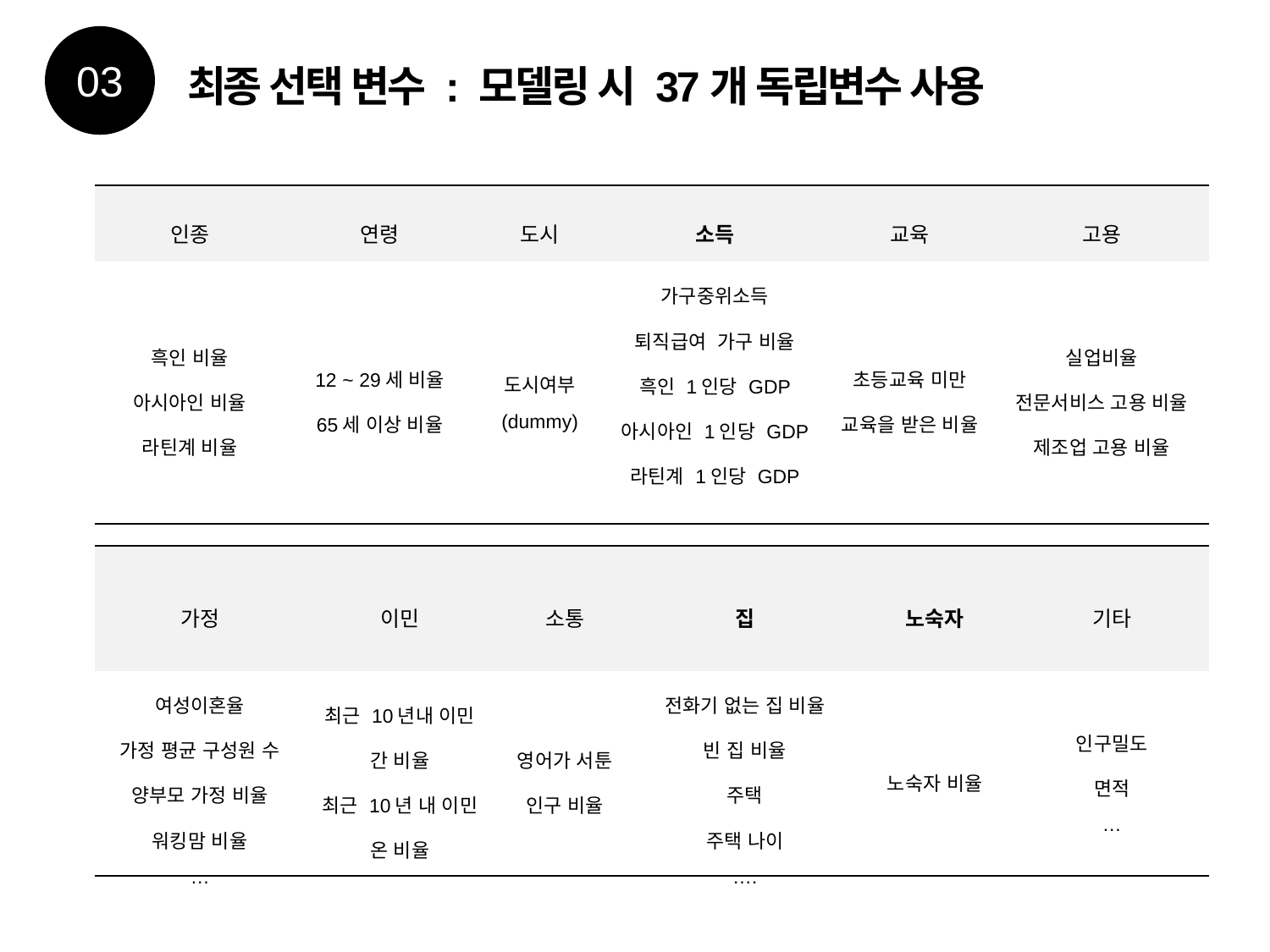

03
최종 선택 변수 : 모델링 시 37개 독립변수 사용
03
| 인종 | 연령 | 도시 | 소득 | 교육 | 고용 |
| --- | --- | --- | --- | --- | --- |
| 흑인 비율 아시아인 비율 라틴계 비율 | 12 ~ 29세 비율 65세 이상 비율 | 도시여부 (dummy) | 가구중위소득 퇴직급여 가구 비율 흑인 1인당 GDP 아시아인 1인당 GDP 라틴계 1인당 GDP | 초등교육 미만 교육을 받은 비율 | 실업비율 전문서비스 고용 비율 제조업 고용 비율 |
| 가정 | 이민 | 소통 | 집 | 노숙자 | 기타 |
| --- | --- | --- | --- | --- | --- |
| 여성이혼율 가정 평균 구성원 수 양부모 가정 비율 워킹맘 비율 … | 최근 10년내 이민 간 비율 최근 10년 내 이민 온 비율 | 영어가 서툰 인구 비율 | 전화기 없는 집 비율 빈 집 비율 주택 주택 나이 …. | 노숙자 비율 | 인구밀도 면적 … |